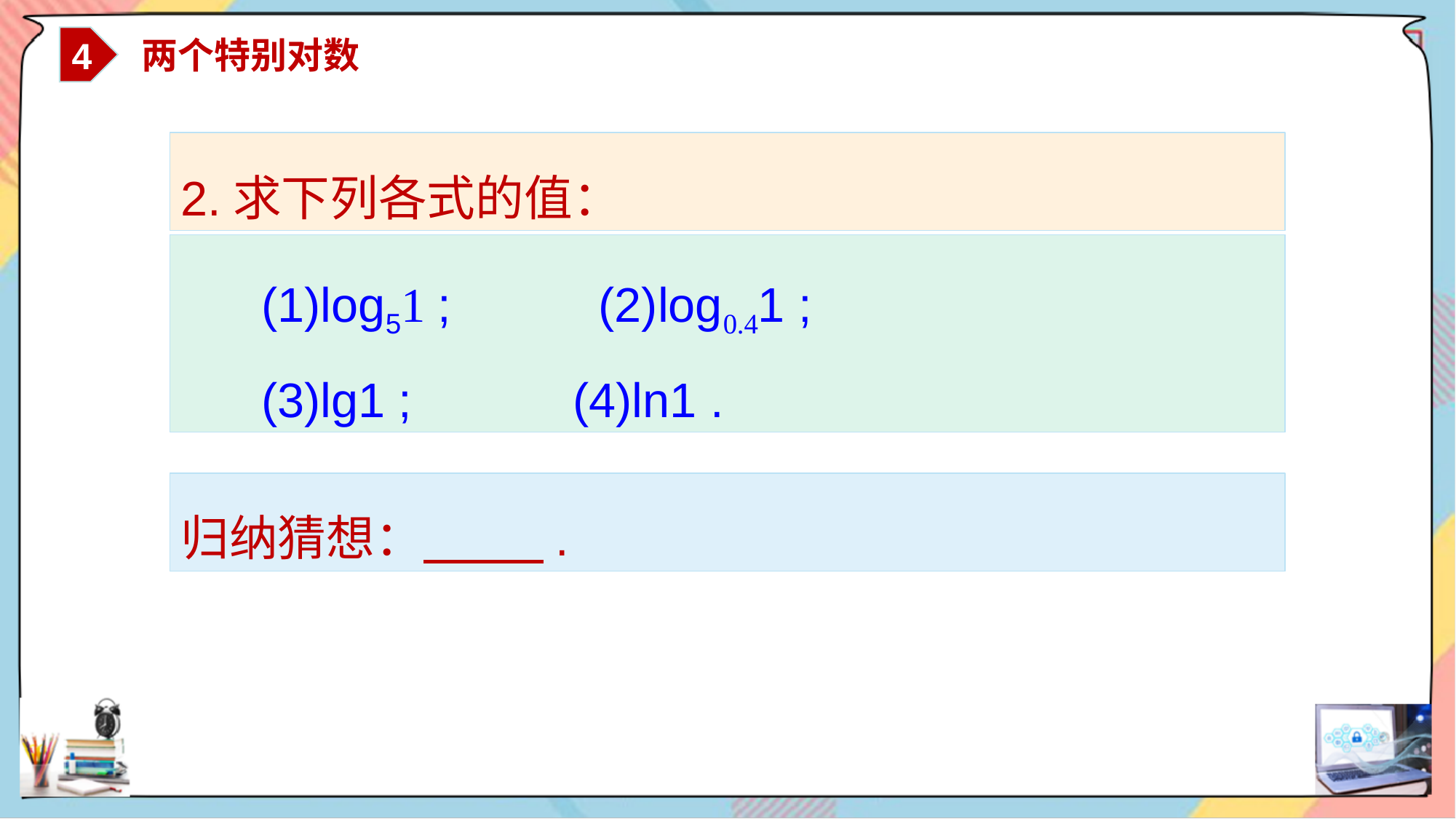

4
 两个特别对数
2.求下列各式的值：
      (1)log51 ;           (2)log0.41 ;
      (3)lg1 ;            (4)ln1 .
归纳猜想：           .